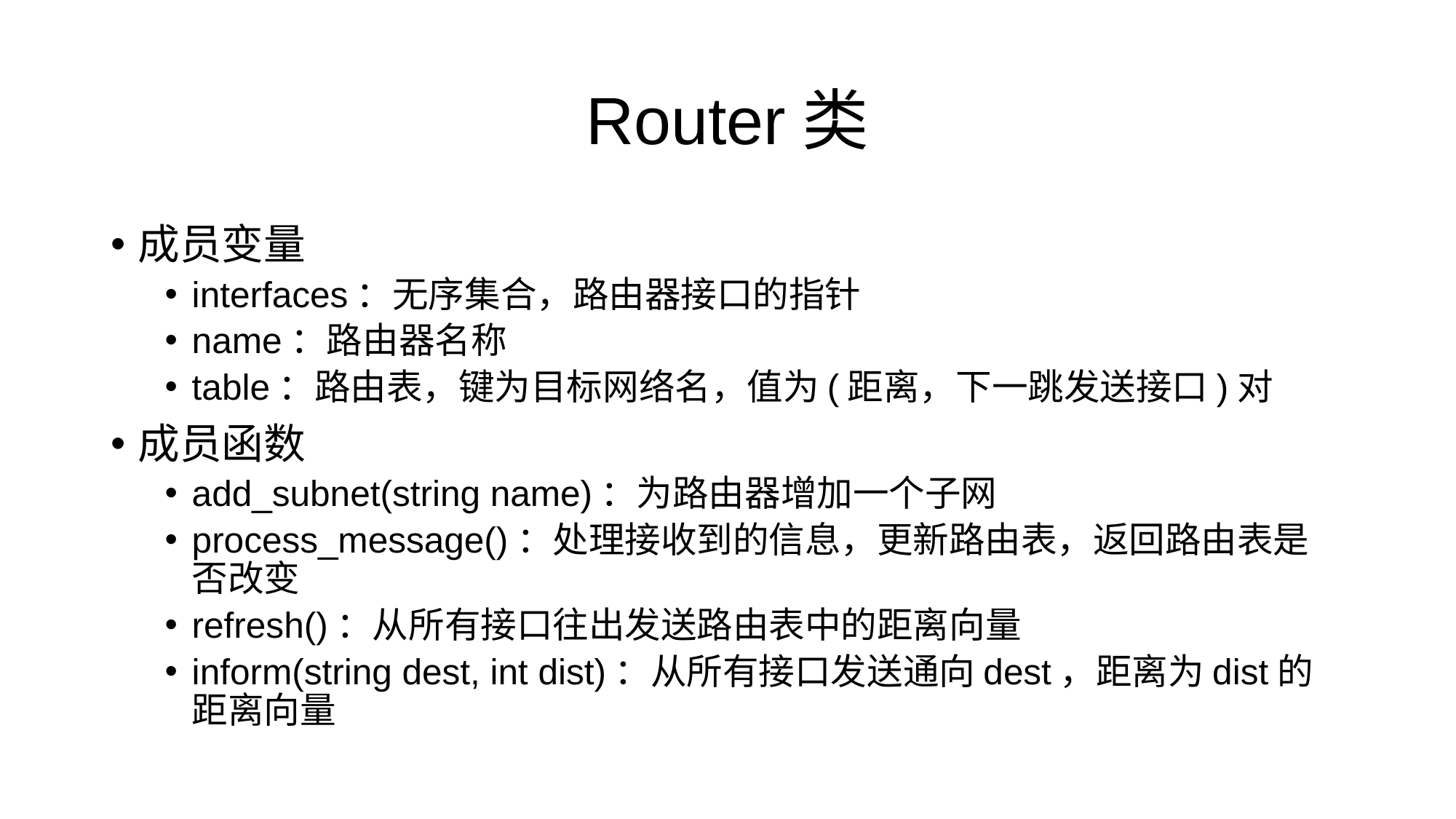

# Router类
成员变量
interfaces：无序集合，路由器接口的指针
name：路由器名称
table：路由表，键为目标网络名，值为(距离，下一跳发送接口)对
成员函数
add_subnet(string name)：为路由器增加一个子网
process_message()：处理接收到的信息，更新路由表，返回路由表是否改变
refresh()：从所有接口往出发送路由表中的距离向量
inform(string dest, int dist)：从所有接口发送通向dest，距离为dist的距离向量